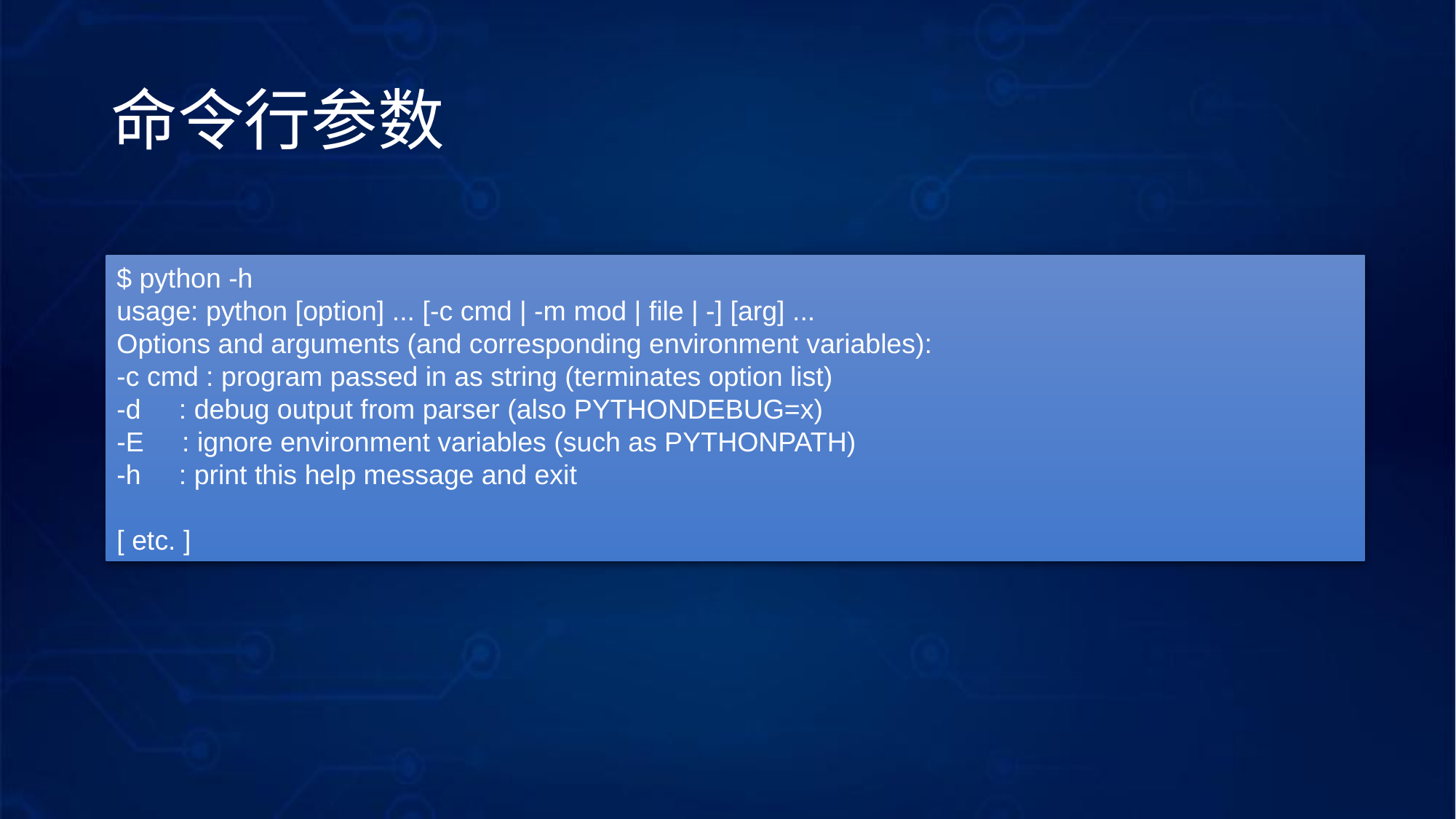

# 命令行参数
$ python -h
usage: python [option] ... [-c cmd | -m mod | file | -] [arg] ...
Options and arguments (and corresponding environment variables):
-c cmd : program passed in as string (terminates option list)
-d     : debug output from parser (also PYTHONDEBUG=x)
-E     : ignore environment variables (such as PYTHONPATH)
-h     : print this help message and exit

[ etc. ]